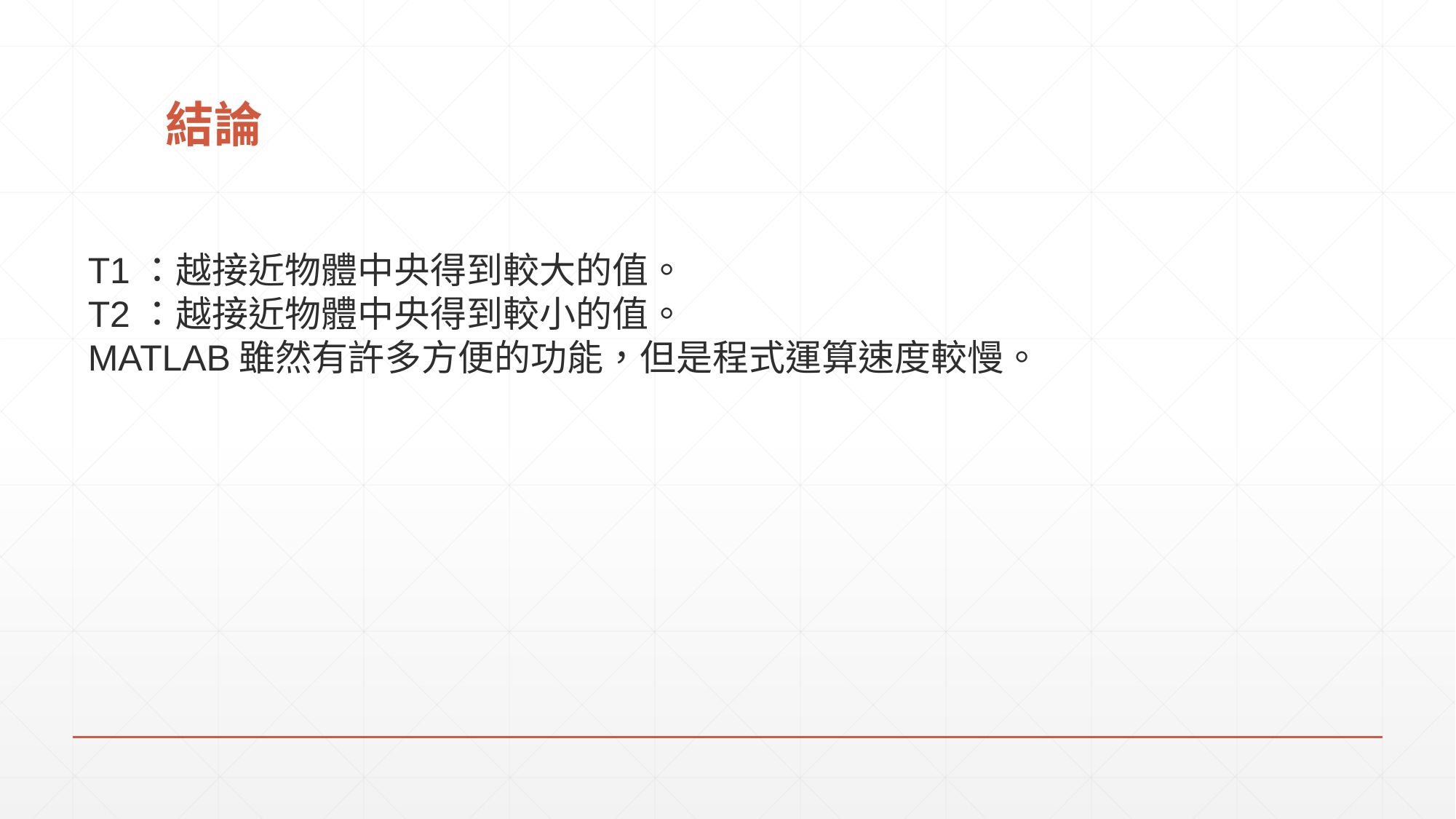

# 結論
T1：越接近物體中央得到較大的值。
T2：越接近物體中央得到較小的值。
MATLAB雖然有許多方便的功能，但是程式運算速度較慢。